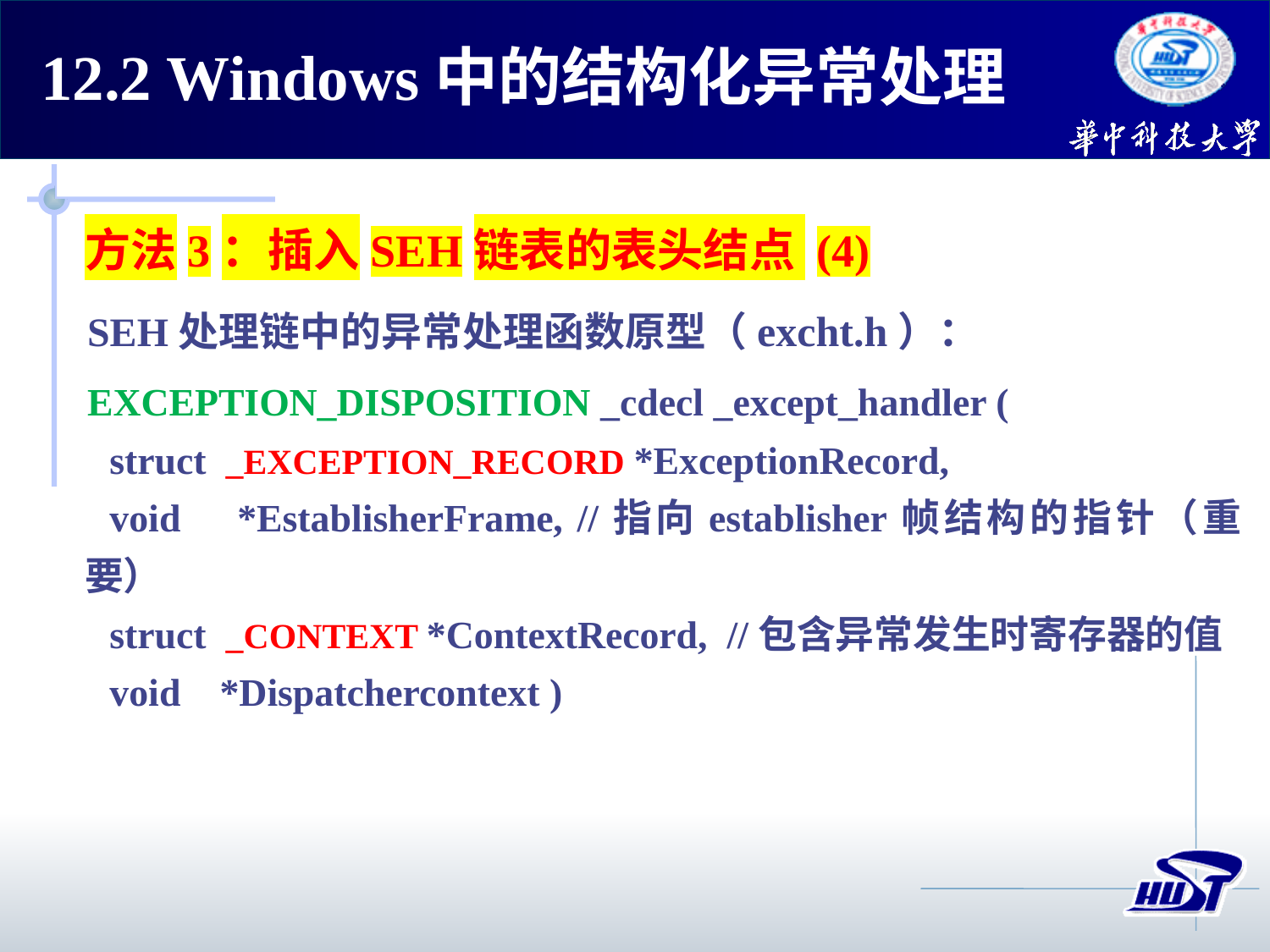

12.2 Windows中的结构化异常处理
方法3：插入SEH链表的表头结点 (4)
SEH处理链中的异常处理函数原型（excht.h）：
EXCEPTION_DISPOSITION _cdecl _except_handler (
struct  _EXCEPTION_RECORD *ExceptionRecord,
void    *EstablisherFrame, //指向establisher帧结构的指针（重要）
struct  _CONTEXT *ContextRecord,  //包含异常发生时寄存器的值
void    *Dispatchercontext )